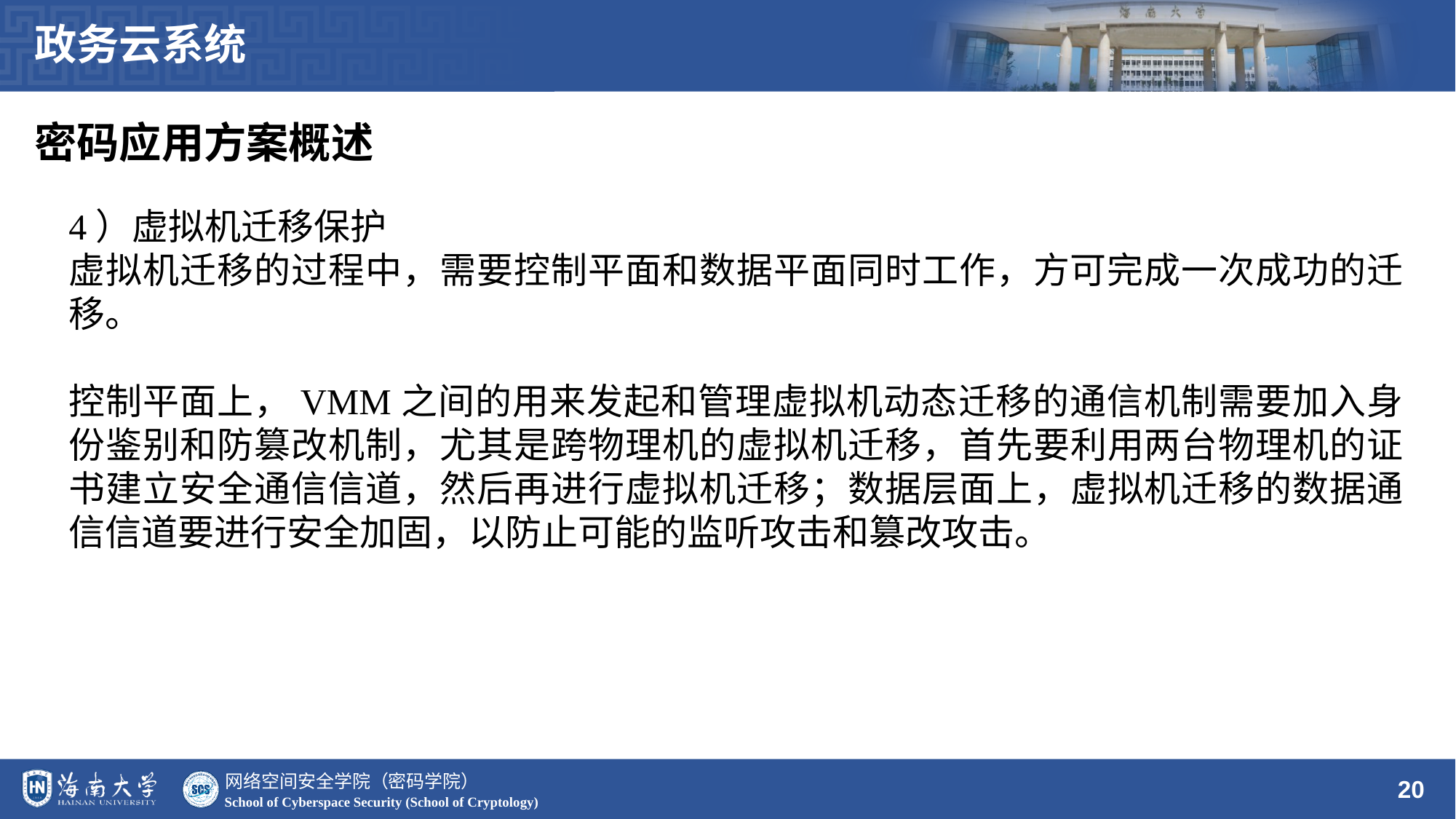

政务云系统
密码应用方案概述
4）虚拟机迁移保护
虚拟机迁移的过程中，需要控制平面和数据平面同时工作，方可完成一次成功的迁移。

控制平面上，VMM之间的用来发起和管理虚拟机动态迁移的通信机制需要加入身份鉴别和防篡改机制，尤其是跨物理机的虚拟机迁移，首先要利用两台物理机的证书建立安全通信信道，然后再进行虚拟机迁移；数据层面上，虚拟机迁移的数据通信信道要进行安全加固，以防止可能的监听攻击和篡改攻击。
20